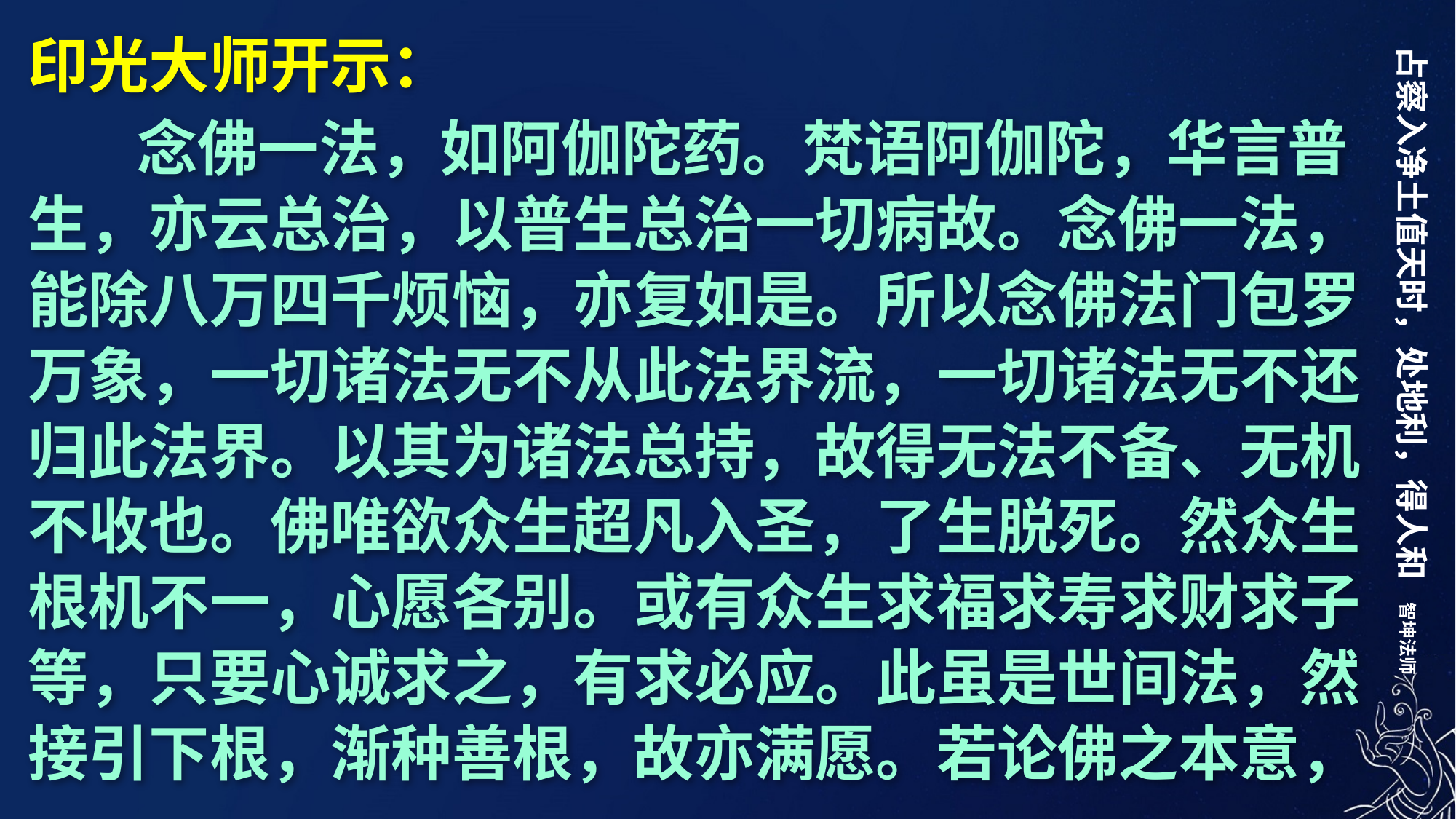

印光大师开示：
	念佛一法，如阿伽陀药。梵语阿伽陀，华言普生，亦云总治，以普生总治一切病故。念佛一法，能除八万四千烦恼，亦复如是。所以念佛法门包罗万象，一切诸法无不从此法界流，一切诸法无不还归此法界。以其为诸法总持，故得无法不备、无机不收也。佛唯欲众生超凡入圣，了生脱死。然众生根机不一，心愿各别。或有众生求福求寿求财求子等，只要心诚求之，有求必应。此虽是世间法，然接引下根，渐种善根，故亦满愿。若论佛之本意，